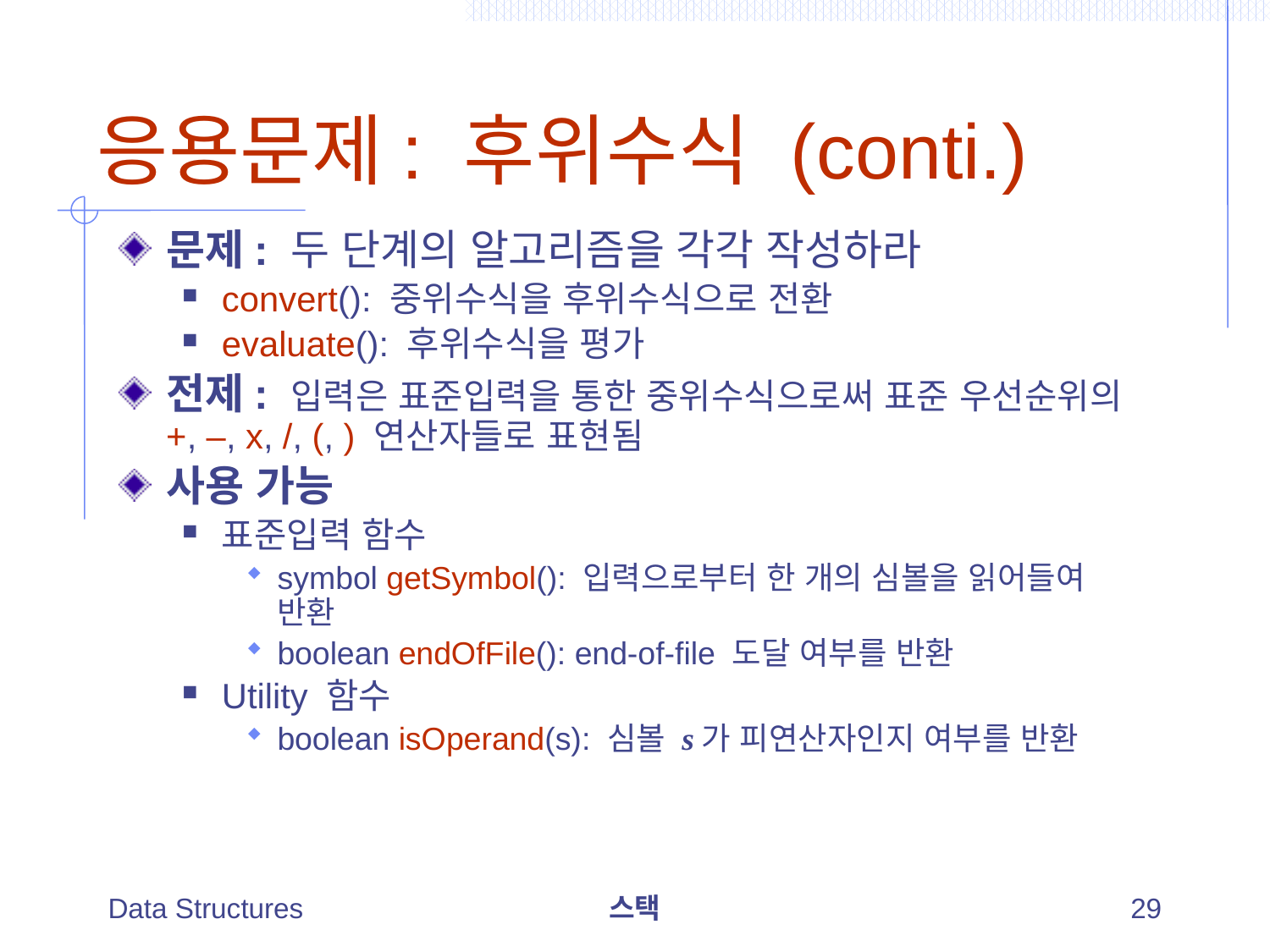

# 응용문제: 후위수식 (conti.)
문제: 두 단계의 알고리즘을 각각 작성하라
convert(): 중위수식을 후위수식으로 전환
evaluate(): 후위수식을 평가
전제: 입력은 표준입력을 통한 중위수식으로써 표준 우선순위의 +, –, x, /, (, ) 연산자들로 표현됨
사용 가능
표준입력 함수
symbol getSymbol(): 입력으로부터 한 개의 심볼을 읽어들여 반환
boolean endOfFile(): end-of-file 도달 여부를 반환
Utility 함수
boolean isOperand(s): 심볼 s가 피연산자인지 여부를 반환
Data Structures
스택
29